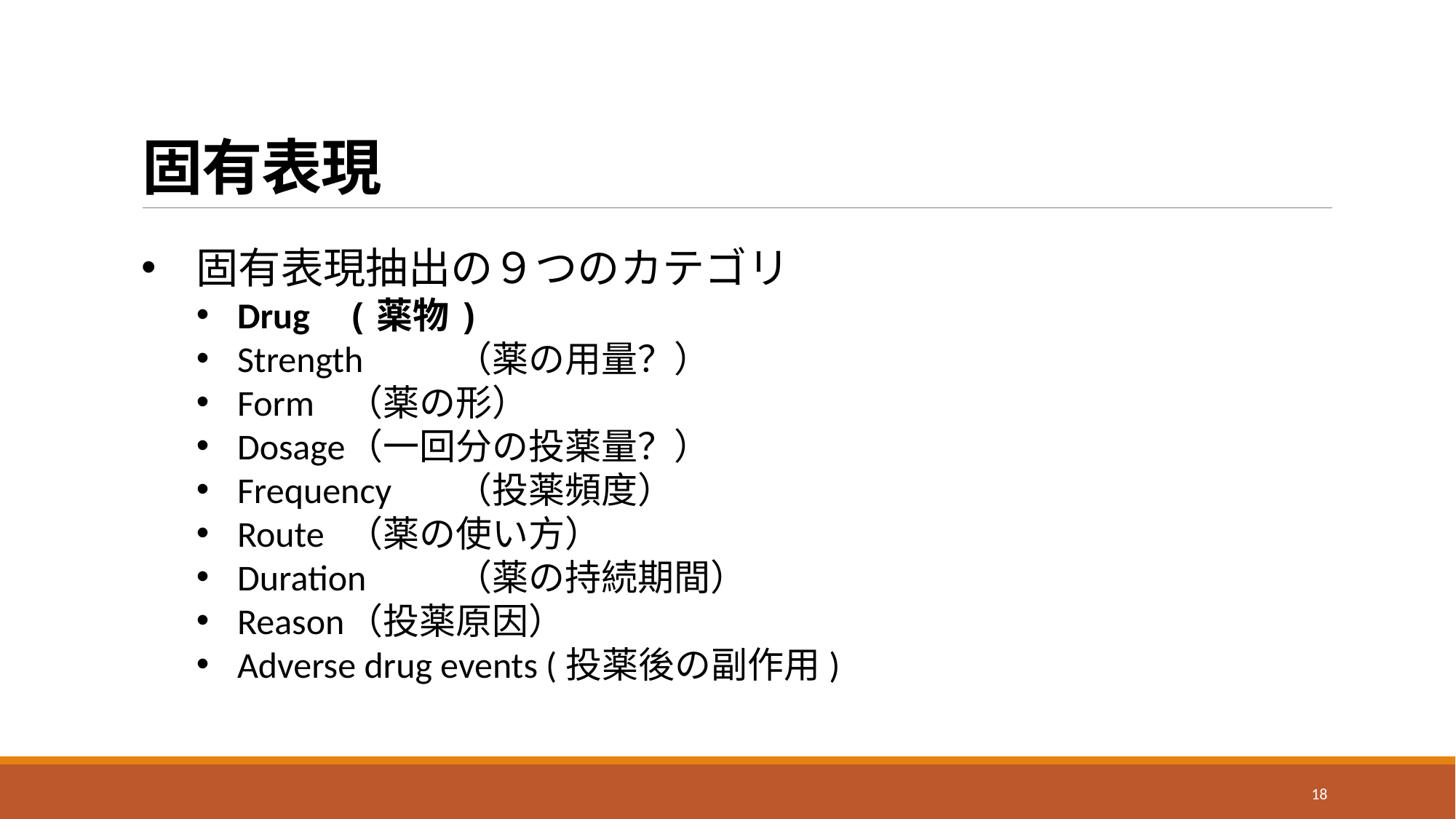

# 固有表現
固有表現抽出の９つのカテゴリ
Drug	(薬物)
Strength	（薬の用量？）
Form	（薬の形）
Dosage	（一回分の投薬量？）
Frequency	（投薬頻度）
Route	（薬の使い方）
Duration	（薬の持続期間）
Reason	（投薬原因）
Adverse drug events (投薬後の副作用)

18